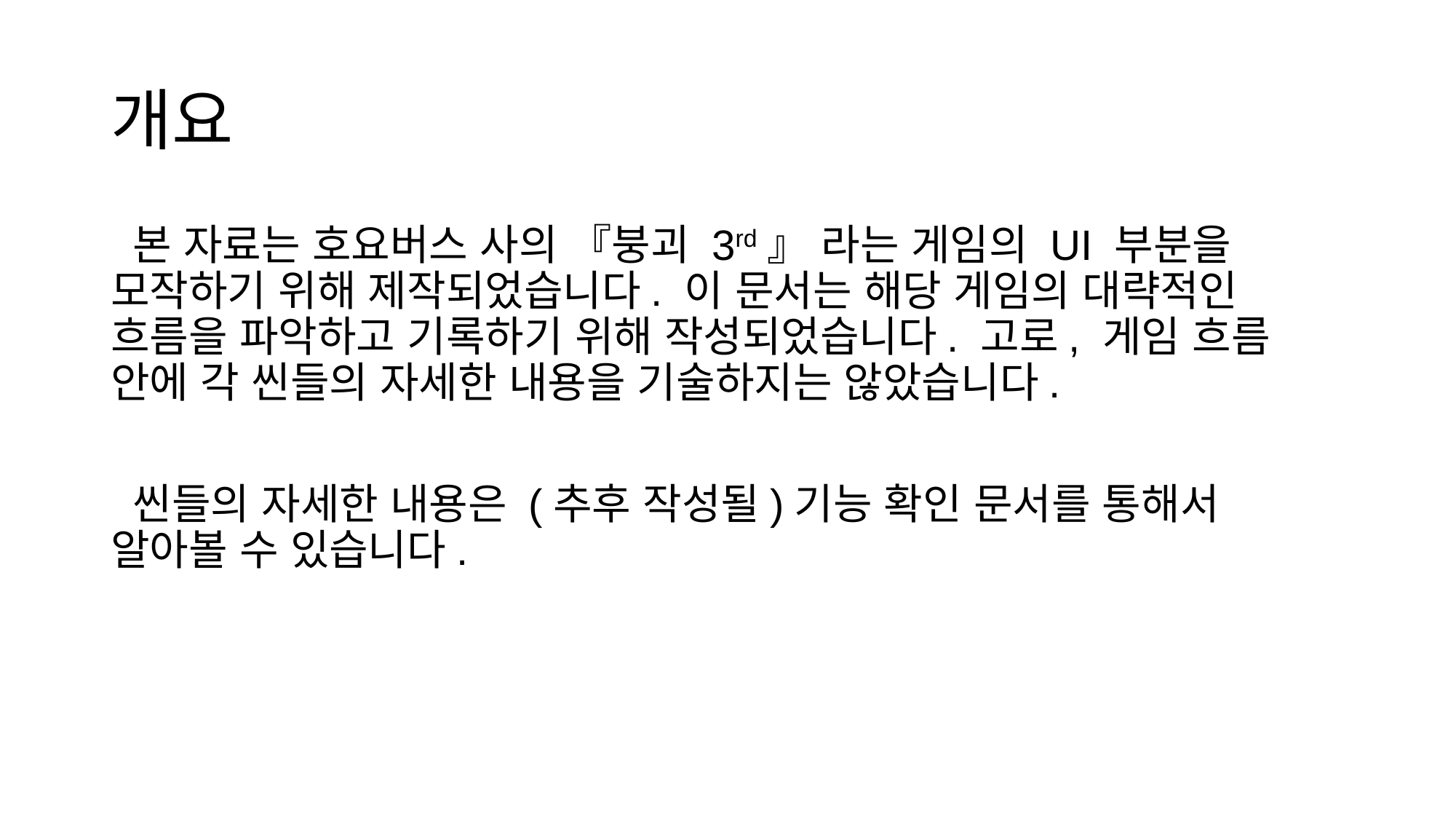

# 개요
 본 자료는 호요버스 사의 『붕괴 3rd』 라는 게임의 UI 부분을 모작하기 위해 제작되었습니다. 이 문서는 해당 게임의 대략적인 흐름을 파악하고 기록하기 위해 작성되었습니다. 고로, 게임 흐름 안에 각 씬들의 자세한 내용을 기술하지는 않았습니다.

 씬들의 자세한 내용은 (추후 작성될)기능 확인 문서를 통해서 알아볼 수 있습니다.